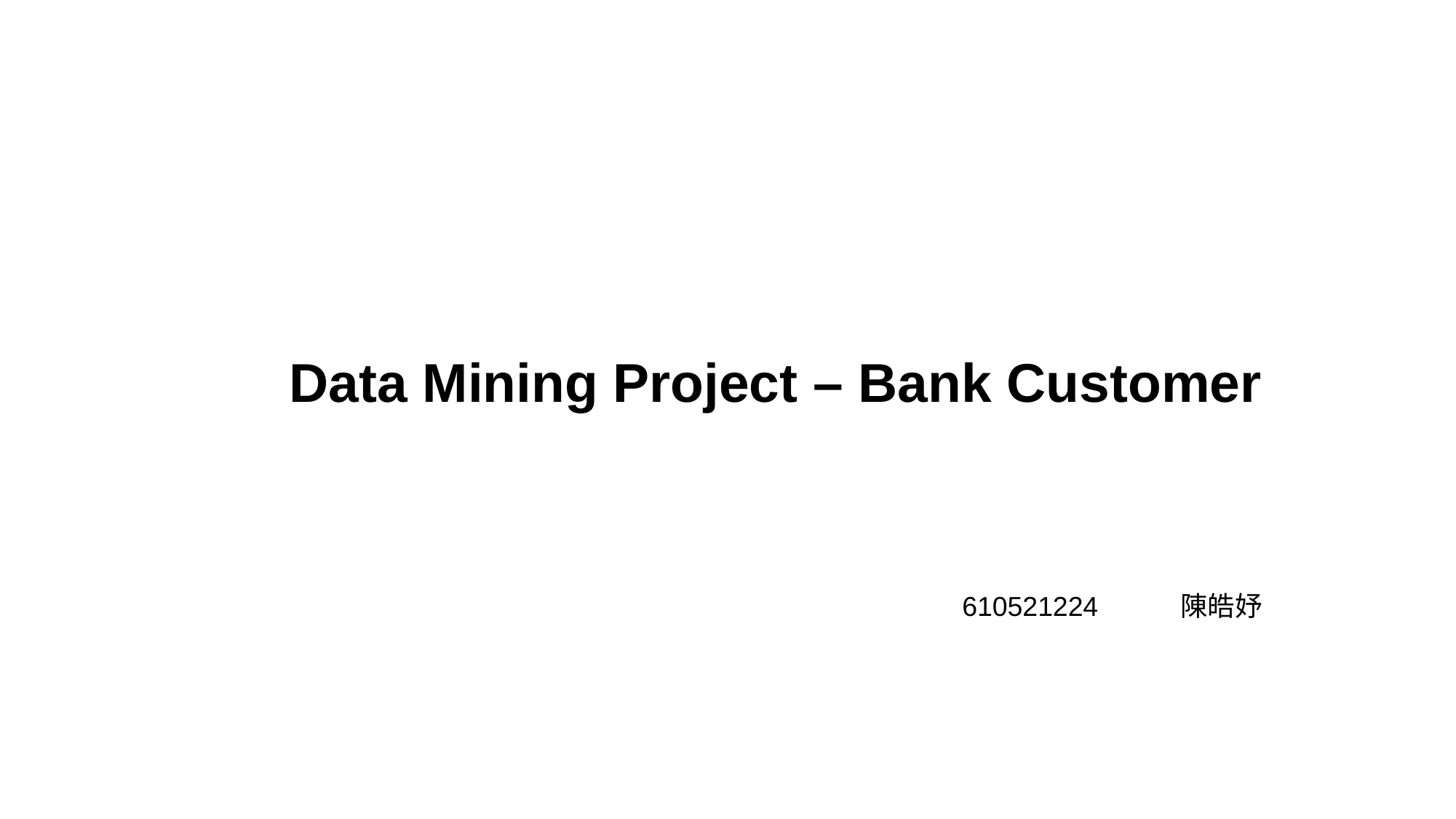

# Data Mining Project – Bank Customer
610521224	陳皓妤